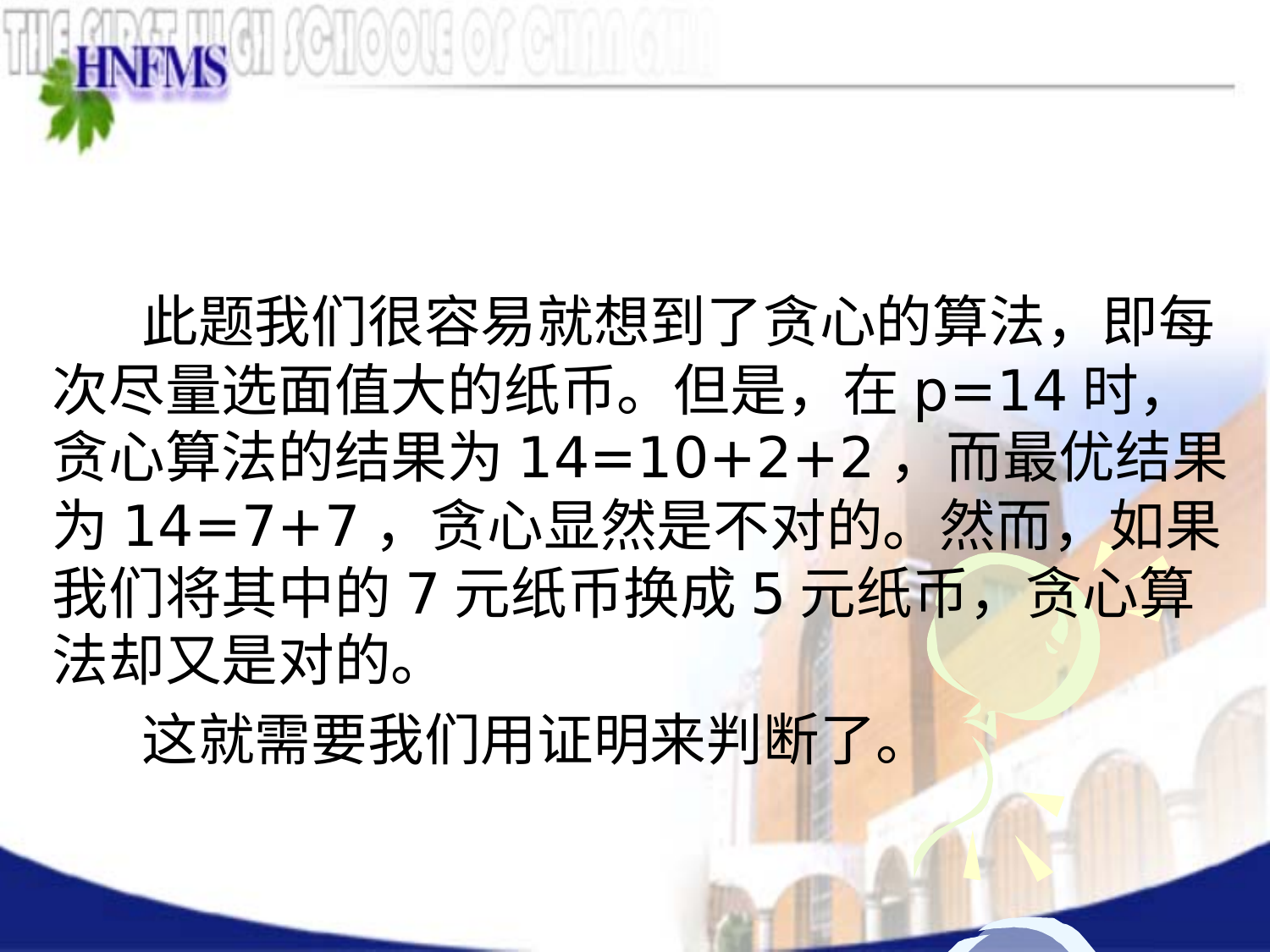

此题我们很容易就想到了贪心的算法，即每次尽量选面值大的纸币。但是，在p=14时，贪心算法的结果为14=10+2+2，而最优结果为14=7+7，贪心显然是不对的。然而，如果我们将其中的7元纸币换成5元纸币，贪心算法却又是对的。
      这就需要我们用证明来判断了。